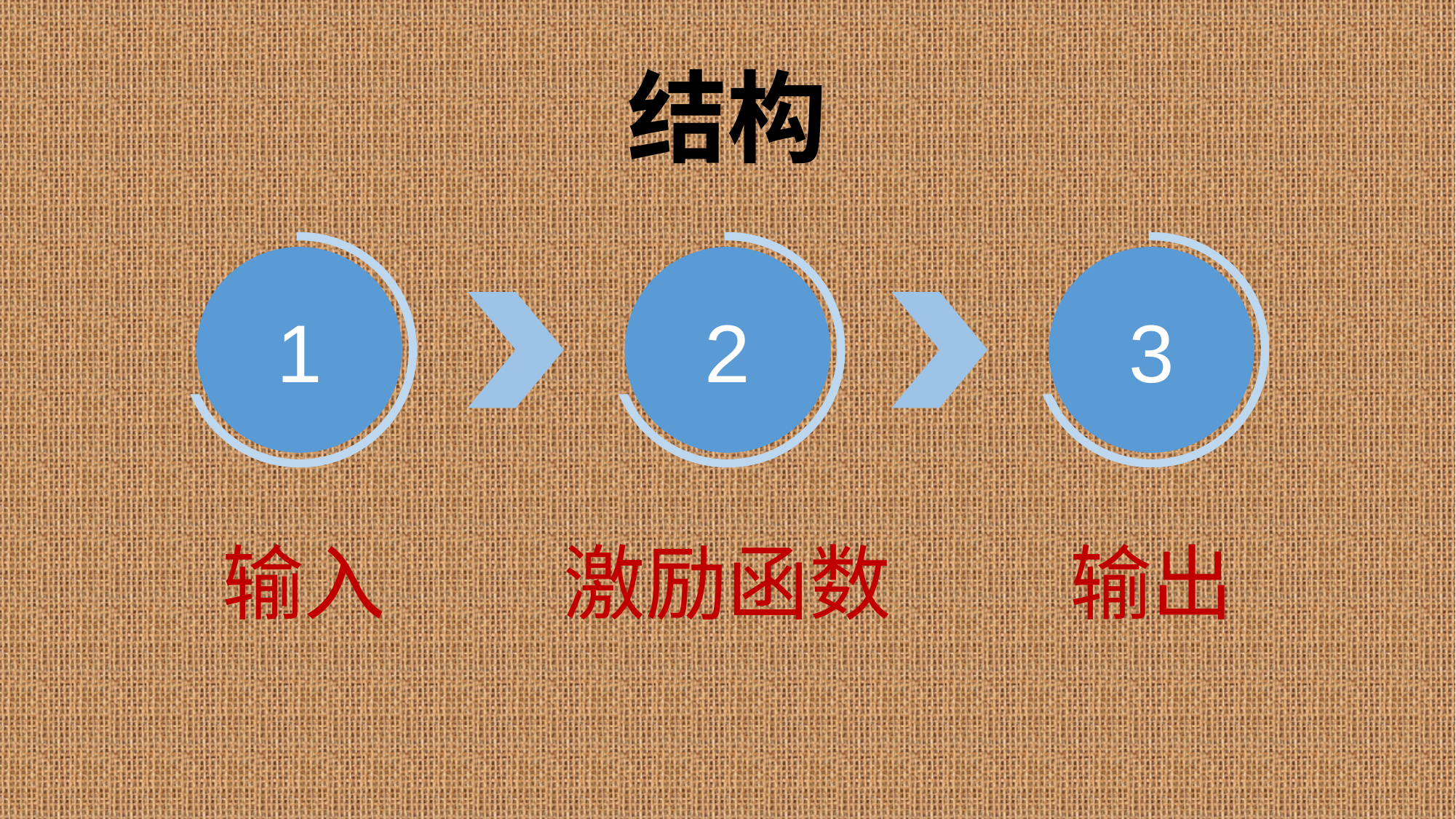

结构

1
输入

2
激励函数

3
输出